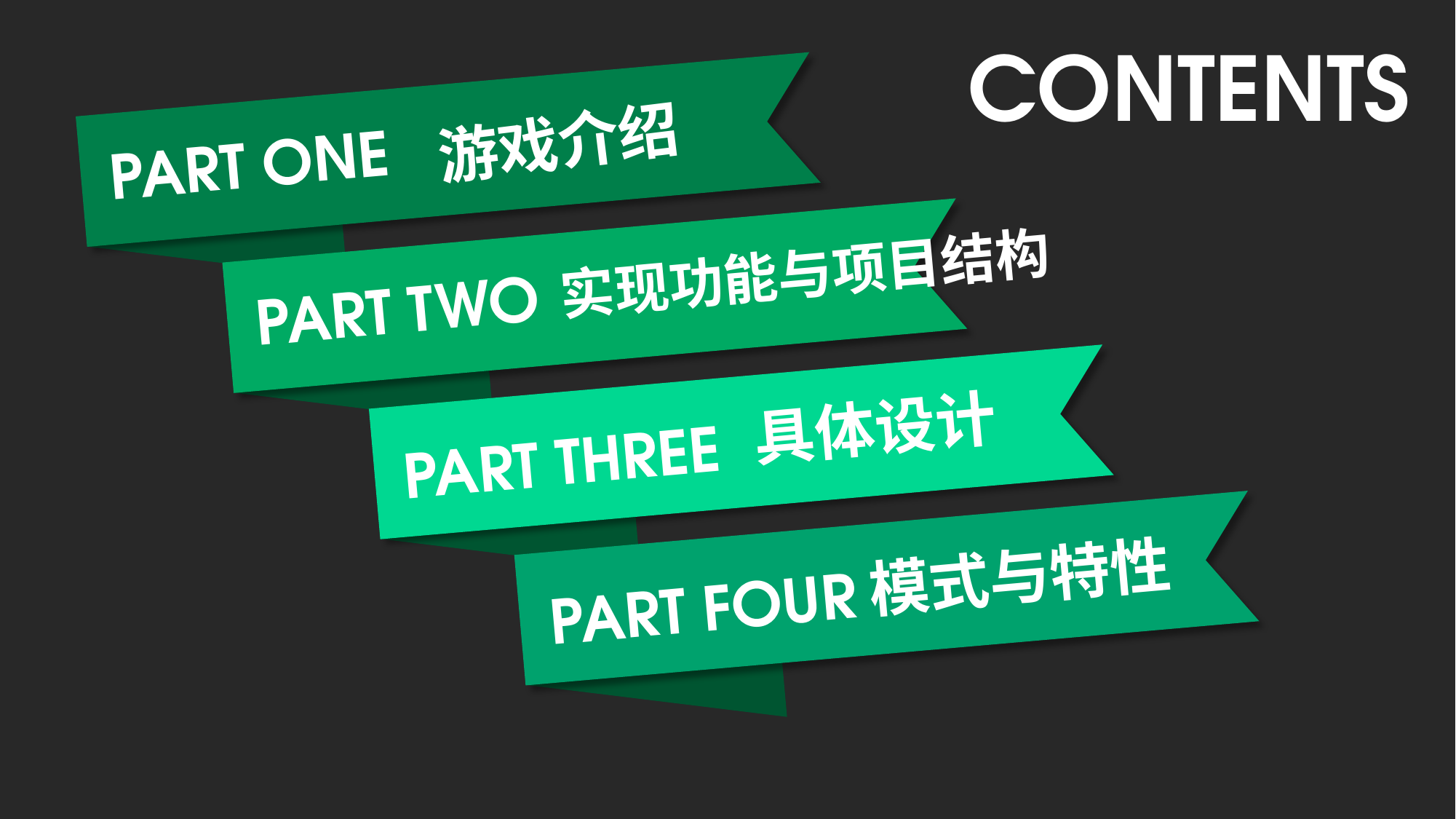

CONTENTS

PART ONE

游戏介绍

实现功能与项目结构
PART TWO

具体设计
PART THREE

模式与特性
PART FOUR